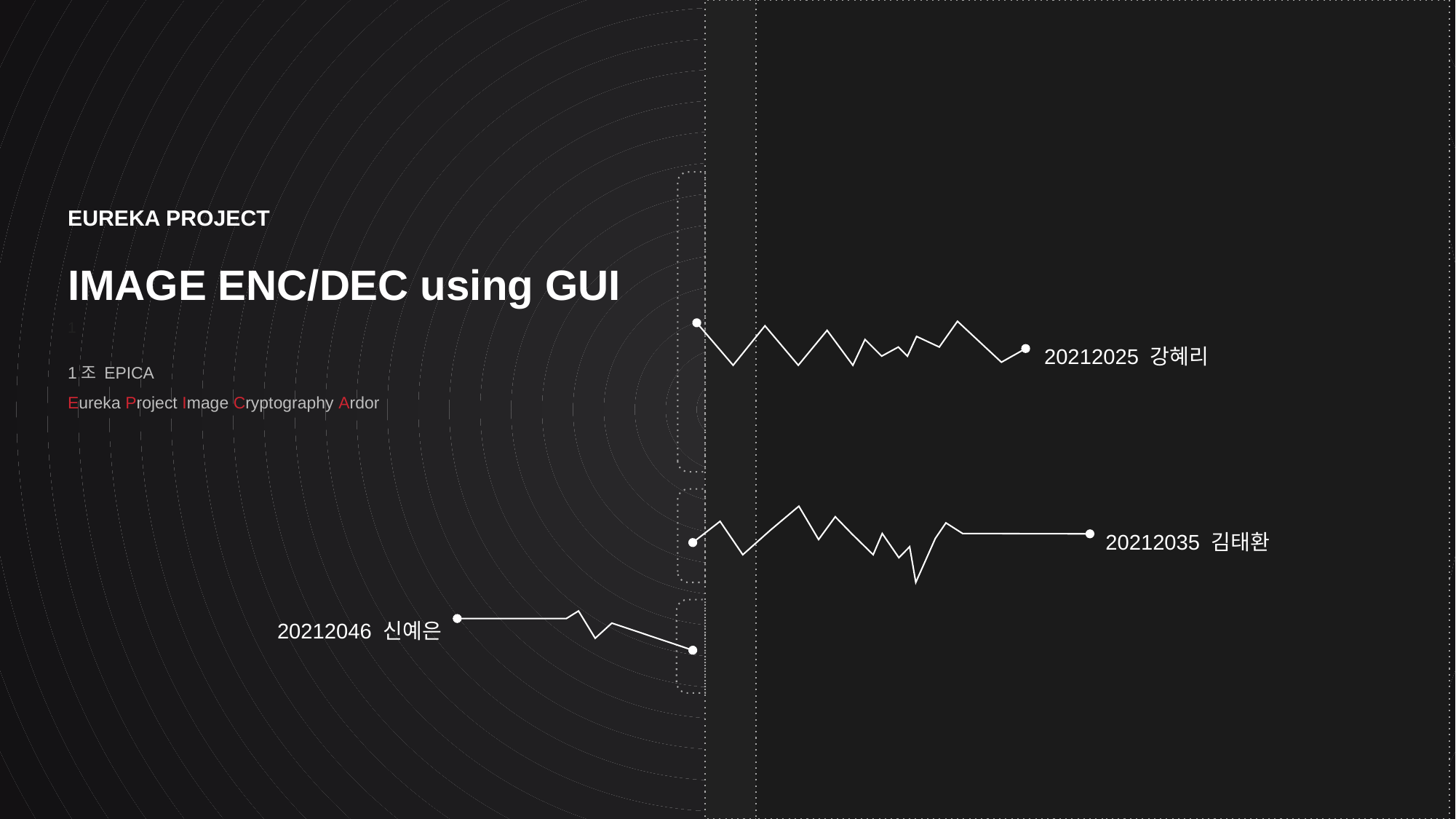

EUREKA PROJECT
IMAGE ENC/DEC using GUI
1

1조 EPICA
Eureka Project Image Cryptography Ardor

20212025 강혜리

20212035 김태환

20212046 신예은